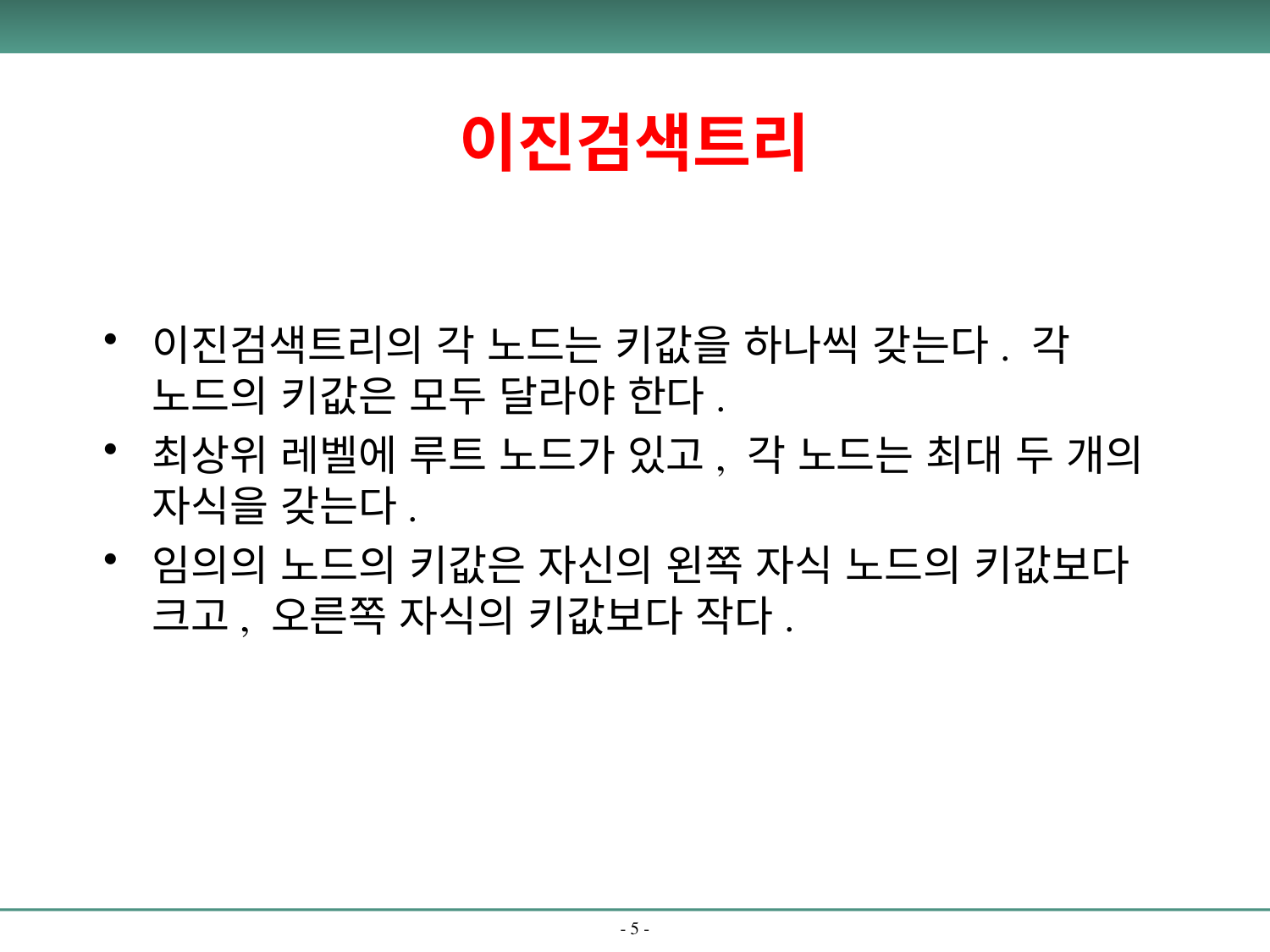

# 이진검색트리
이진검색트리의 각 노드는 키값을 하나씩 갖는다. 각 노드의 키값은 모두 달라야 한다.
최상위 레벨에 루트 노드가 있고, 각 노드는 최대 두 개의 자식을 갖는다.
임의의 노드의 키값은 자신의 왼쪽 자식 노드의 키값보다 크고, 오른쪽 자식의 키값보다 작다.